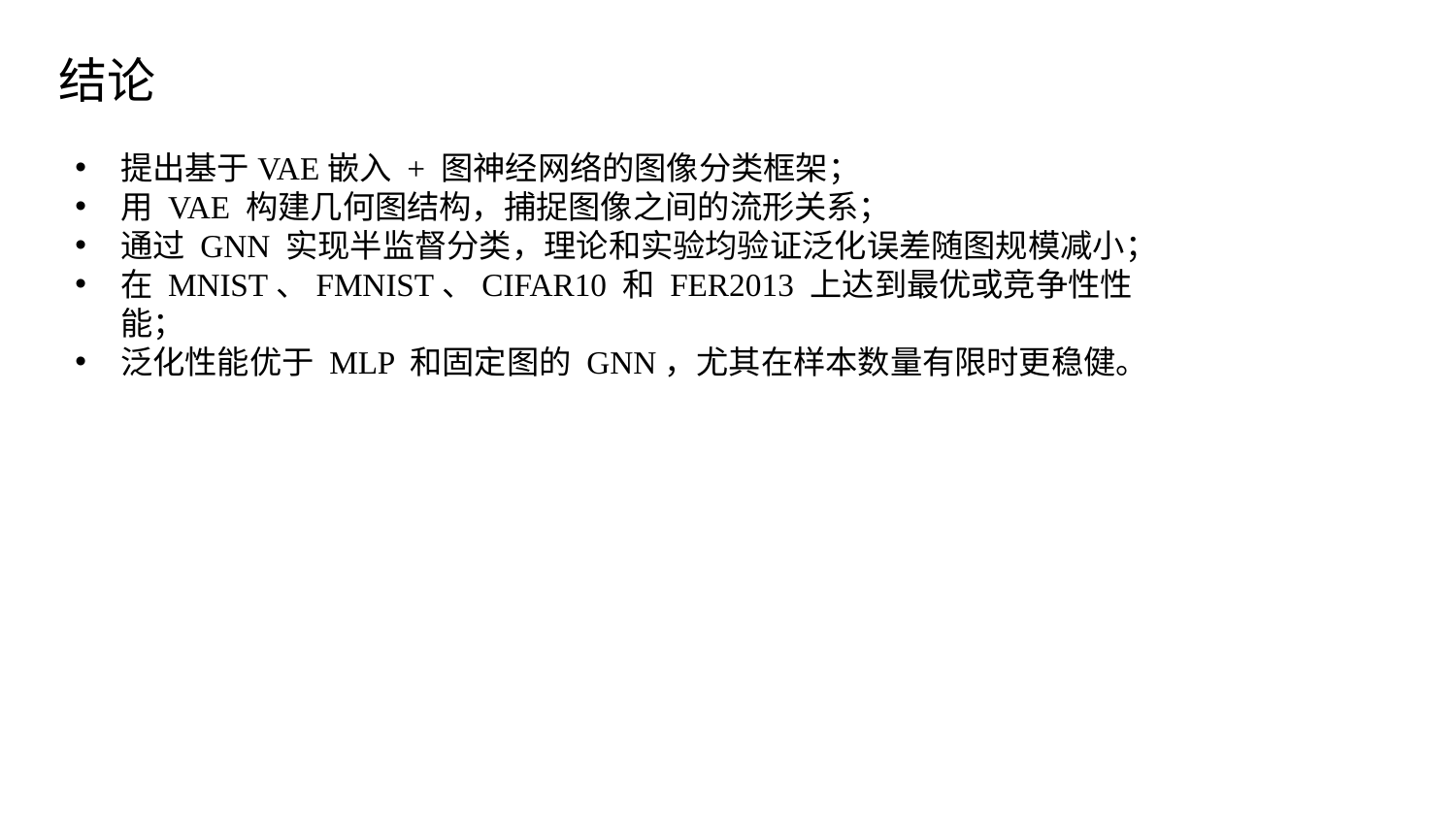

结论
提出基于VAE嵌入 + 图神经网络的图像分类框架；
用 VAE 构建几何图结构，捕捉图像之间的流形关系；
通过 GNN 实现半监督分类，理论和实验均验证泛化误差随图规模减小；
在 MNIST、FMNIST、CIFAR10 和 FER2013 上达到最优或竞争性性能；
泛化性能优于 MLP 和固定图的 GNN，尤其在样本数量有限时更稳健。